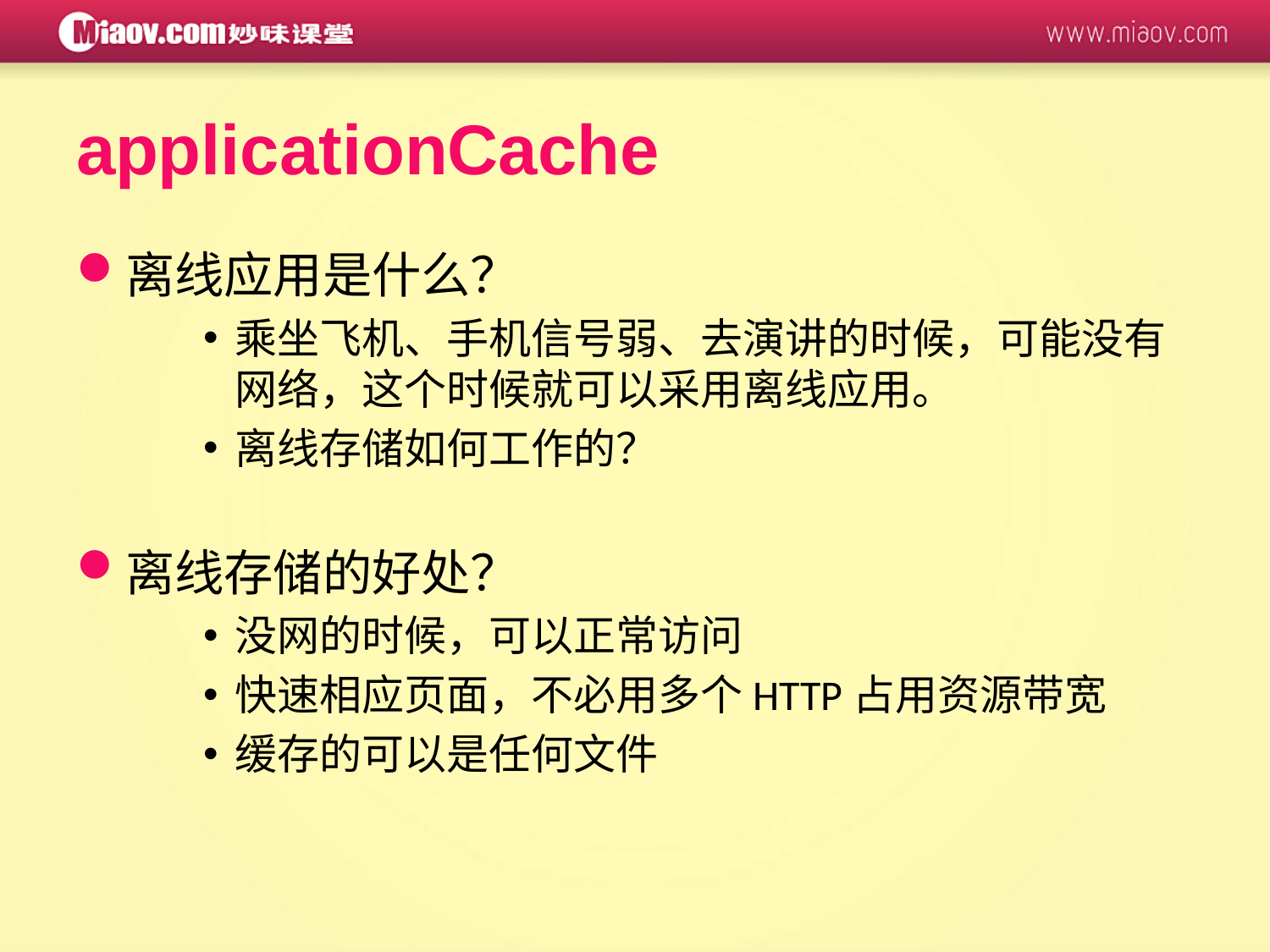

applicationCache
离线应用是什么？
乘坐飞机、手机信号弱、去演讲的时候，可能没有网络，这个时候就可以采用离线应用。
离线存储如何工作的？

离线存储的好处？
没网的时候，可以正常访问
快速相应页面，不必用多个HTTP占用资源带宽
缓存的可以是任何文件